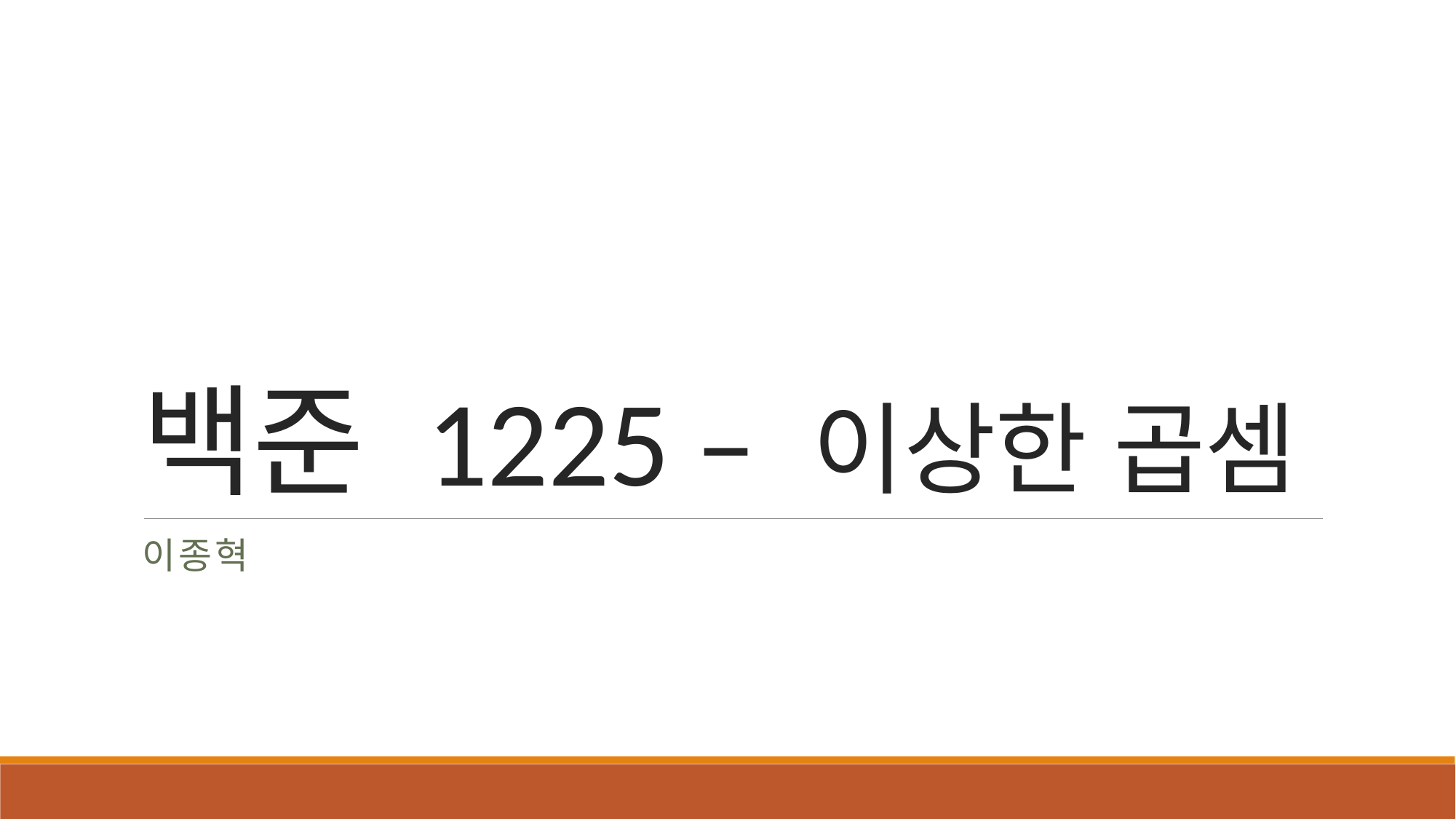

# 백준 1225 – 이상한 곱셈
이종혁